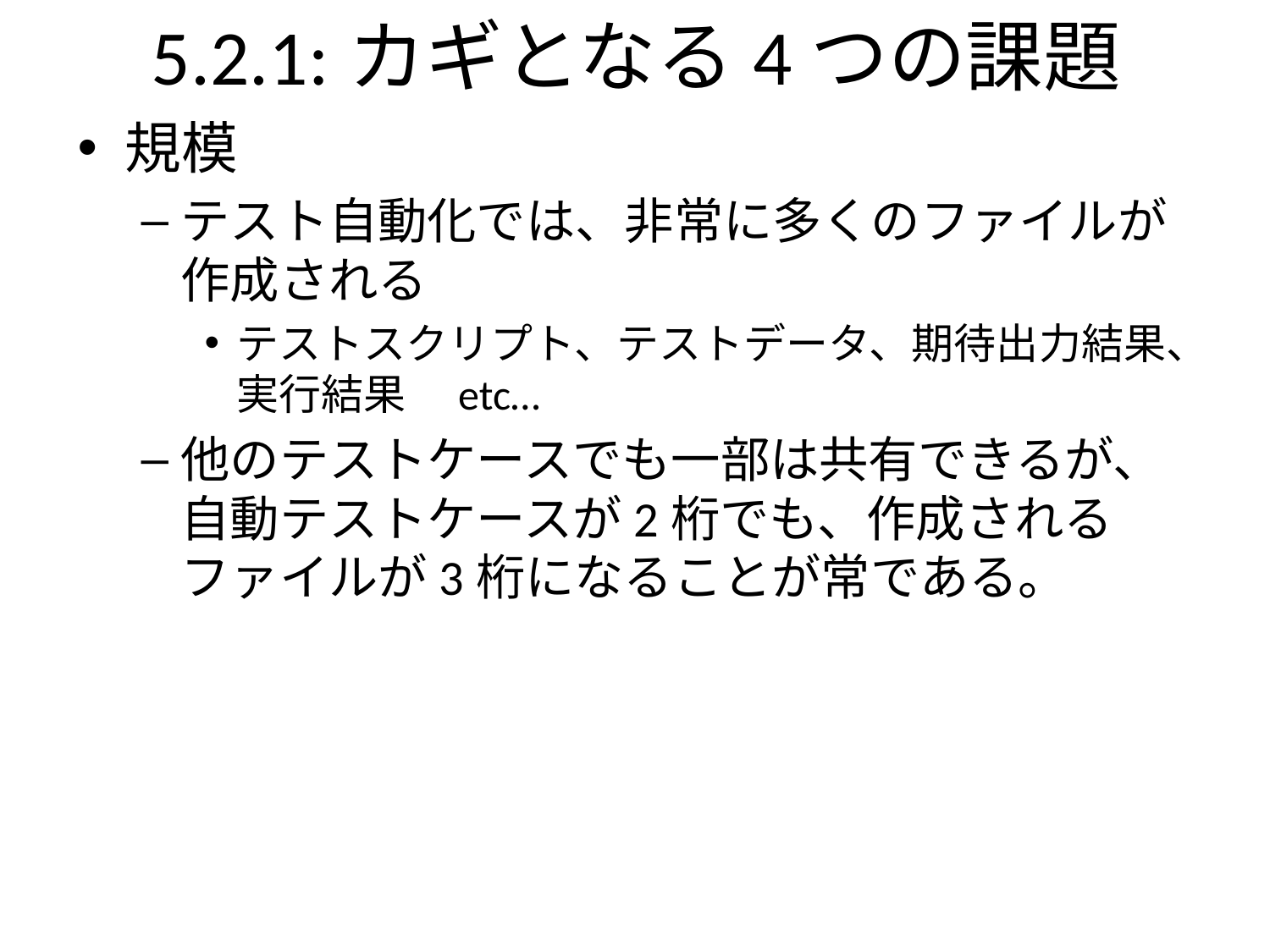

5.2.1:カギとなる4つの課題
規模
テスト自動化では、非常に多くのファイルが作成される
テストスクリプト、テストデータ、期待出力結果、実行結果　etc…
他のテストケースでも一部は共有できるが、自動テストケースが2桁でも、作成されるファイルが3桁になることが常である。